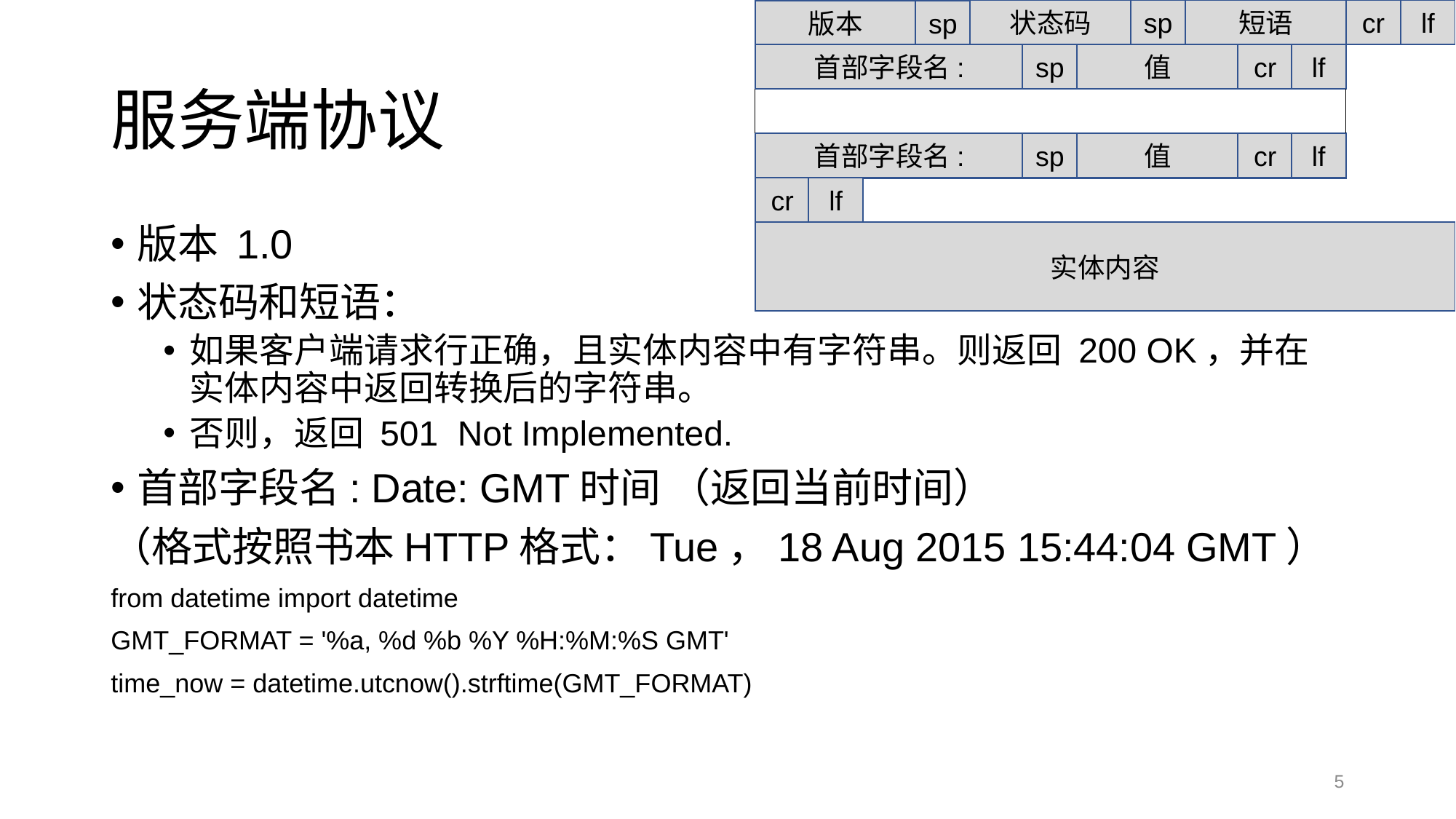

状态码
sp
短语
cr
lf
sp
版本
首部字段名:
sp
值
cr
lf
lf
首部字段名:
sp
值
cr
lf
cr
实体内容
# 服务端协议
版本 1.0
状态码和短语：
如果客户端请求行正确，且实体内容中有字符串。则返回 200 OK，并在实体内容中返回转换后的字符串。
否则，返回 501  Not Implemented.
首部字段名: Date: GMT时间 （返回当前时间）
（格式按照书本HTTP格式：Tue，18 Aug 2015 15:44:04 GMT）
from datetime import datetime
GMT_FORMAT = '%a, %d %b %Y %H:%M:%S GMT'
time_now = datetime.utcnow().strftime(GMT_FORMAT)

5